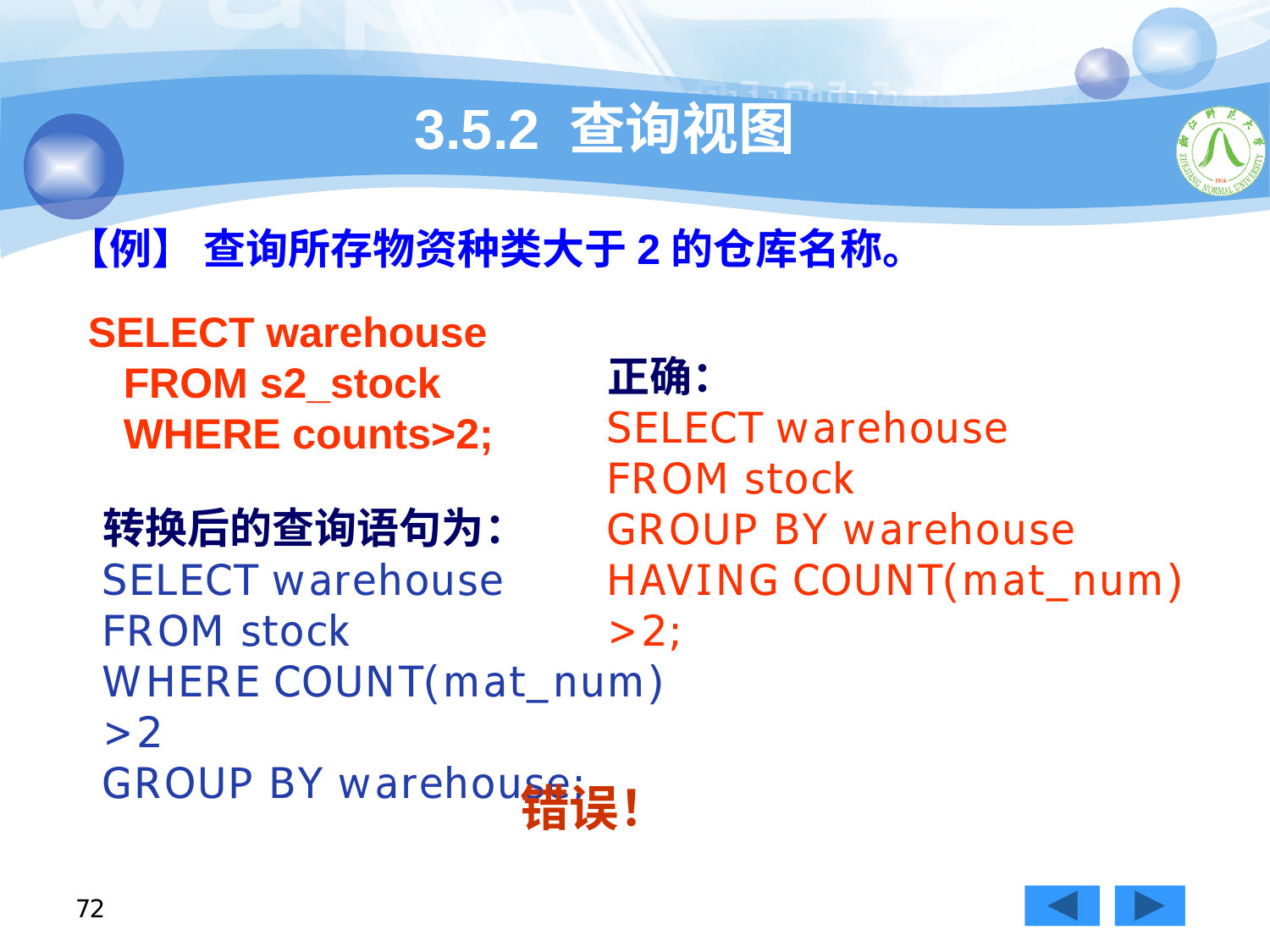

# 3.5.2 查询视图
 【例】 查询所存物资种类大于2的仓库名称。
SELECT warehouse
   FROM s2_stock
   WHERE counts>2;

正确：
SELECT warehouse
FROM stock
GROUP BY warehouse
HAVING COUNT(mat_num) >2;
转换后的查询语句为：
SELECT warehouse
FROM stock
WHERE COUNT(mat_num) >2
GROUP BY warehouse;
错误！
72